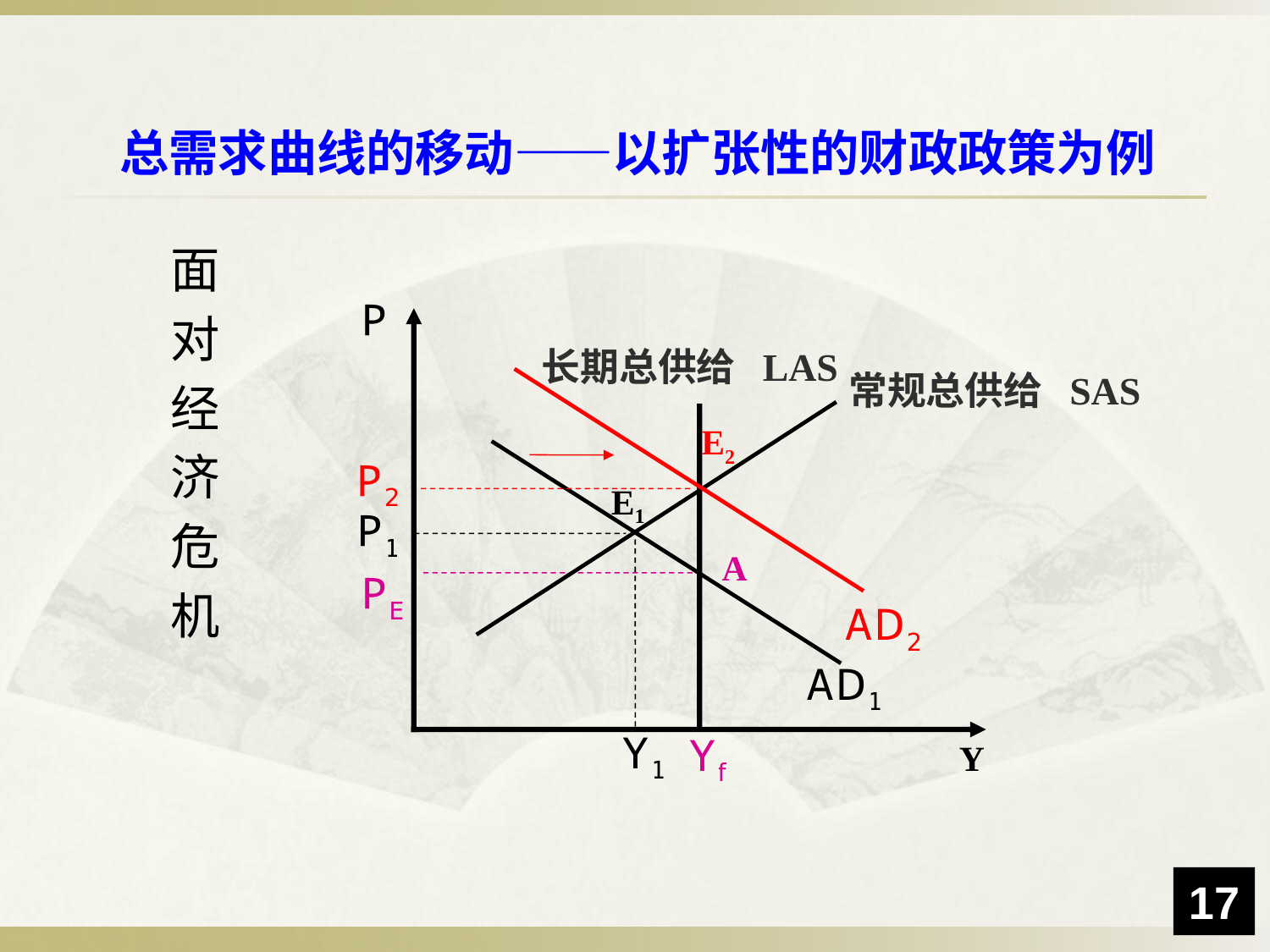

总需求曲线的移动——以扩张性的财政政策为例
面
对
经
济
危
机
P

长期总供给  LAS
常规总供给  SAS

E1
P1

A
PE

AD1
Yf
Y1

Y

E2
P2

AD2
17